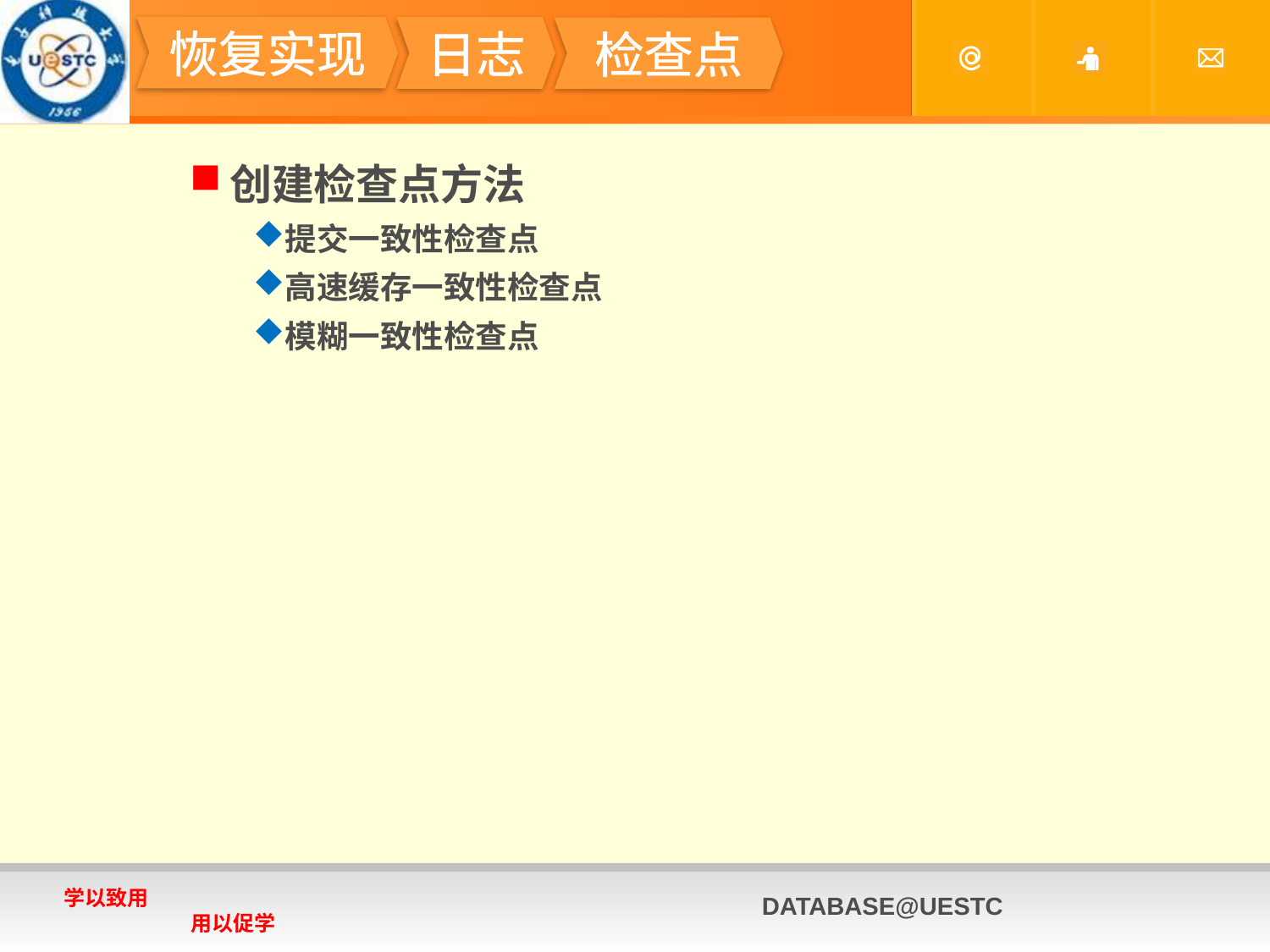

#
恢复实现
日志
检查点
创建检查点方法
提交一致性检查点
高速缓存一致性检查点
模糊一致性检查点